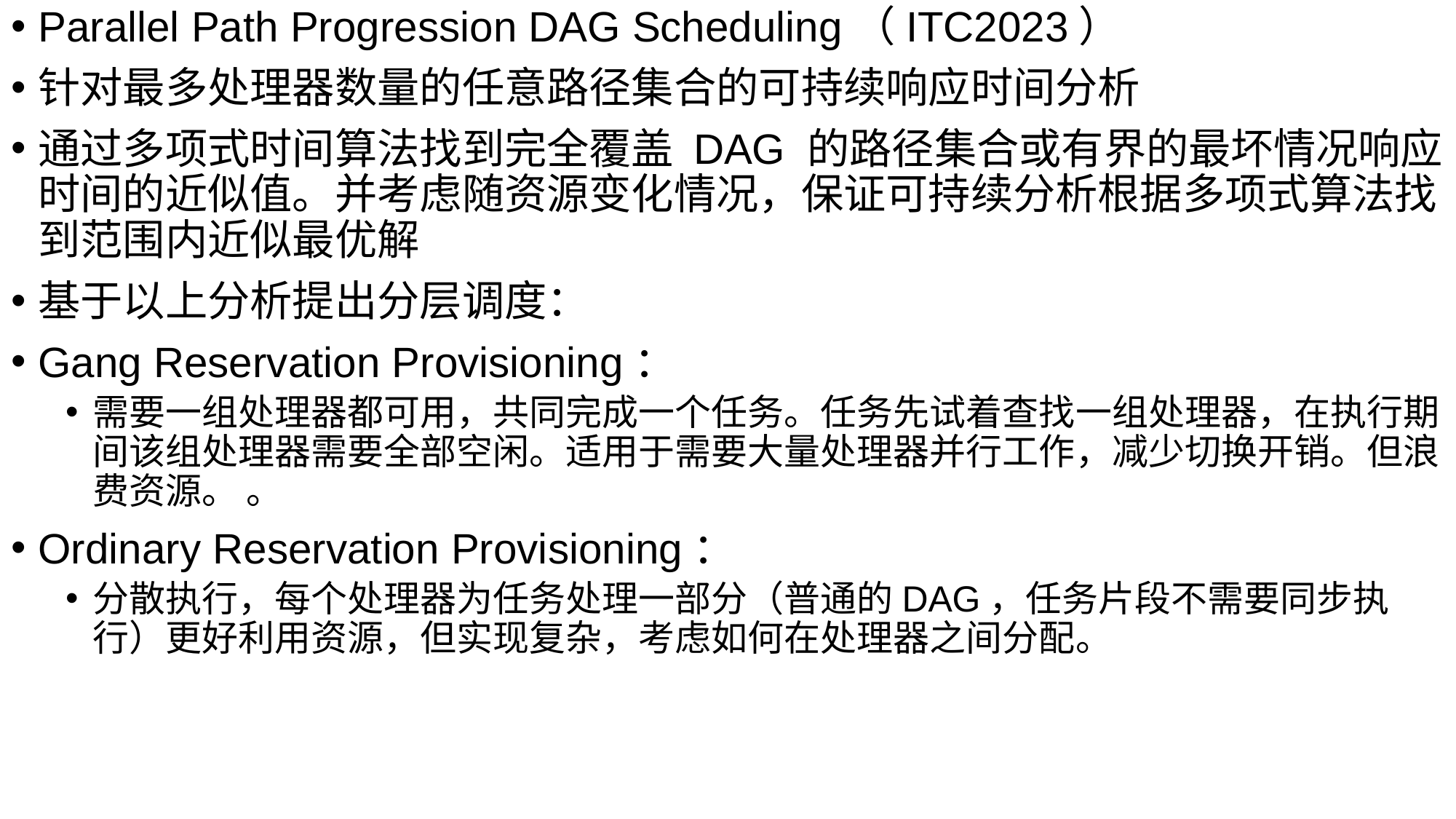

Parallel Path Progression DAG Scheduling（ITC2023）
针对最多处理器数量的任意路径集合的可持续响应时间分析
通过多项式时间算法找到完全覆盖 DAG 的路径集合或有界的最坏情况响应时间的近似值。并考虑随资源变化情况，保证可持续分析根据多项式算法找到范围内近似最优解
基于以上分析提出分层调度：
Gang Reservation Provisioning：
需要一组处理器都可用，共同完成一个任务。任务先试着查找一组处理器，在执行期间该组处理器需要全部空闲。适用于需要大量处理器并行工作，减少切换开销。但浪费资源。 。
Ordinary Reservation Provisioning：
分散执行，每个处理器为任务处理一部分（普通的DAG，任务片段不需要同步执行）更好利用资源，但实现复杂，考虑如何在处理器之间分配。